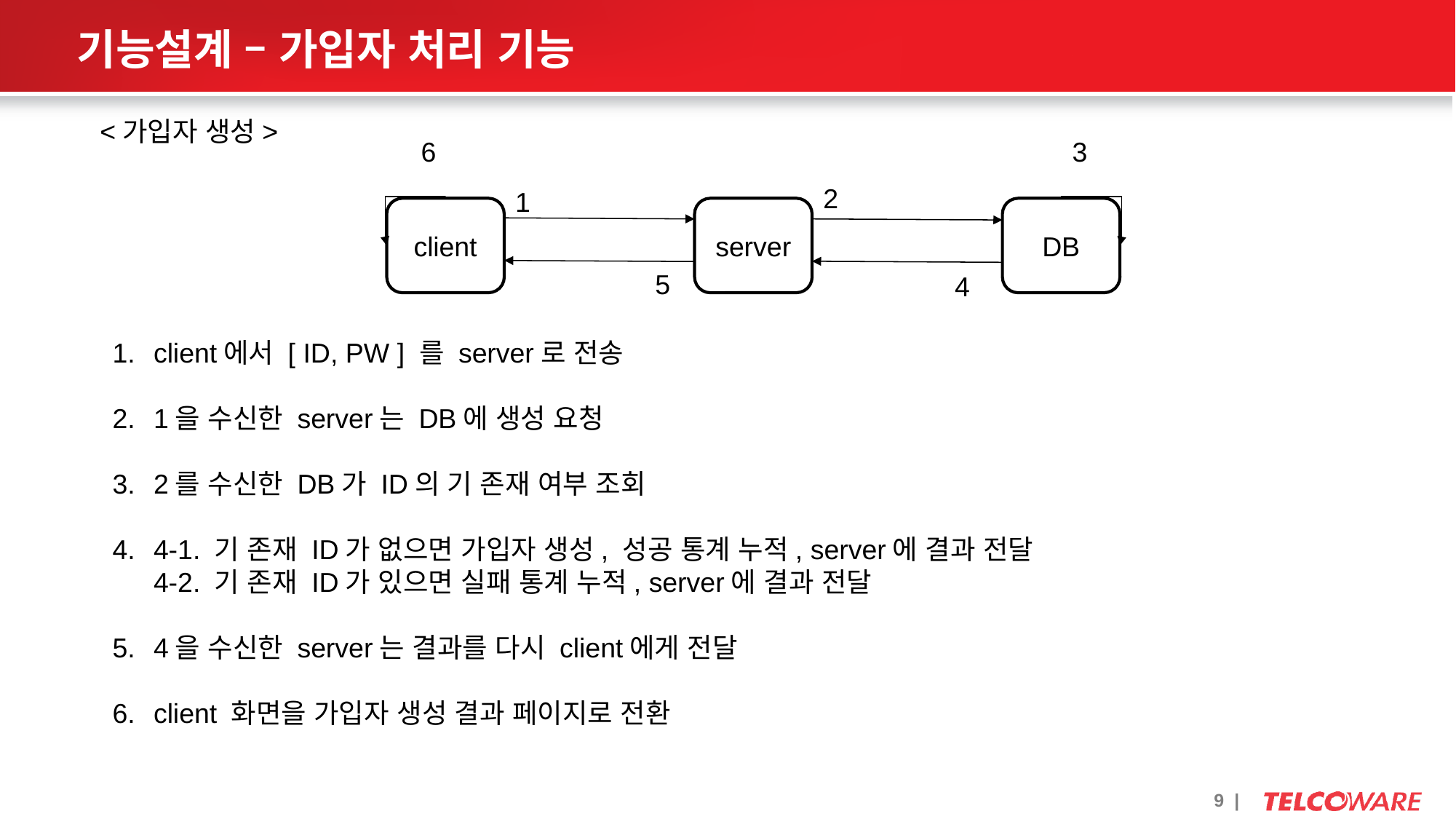

기능설계 – 가입자 처리 기능
<가입자 생성>
3
2
1
client
server
DB
5
4
6
client에서 [ ID, PW ] 를 server로 전송
1을 수신한 server는 DB에 생성 요청
2를 수신한 DB가 ID의 기 존재 여부 조회
4-1. 기 존재 ID가 없으면 가입자 생성, 성공 통계 누적, server에 결과 전달
4-2. 기 존재 ID가 있으면 실패 통계 누적, server에 결과 전달
4을 수신한 server는 결과를 다시 client에게 전달
client 화면을 가입자 생성 결과 페이지로 전환